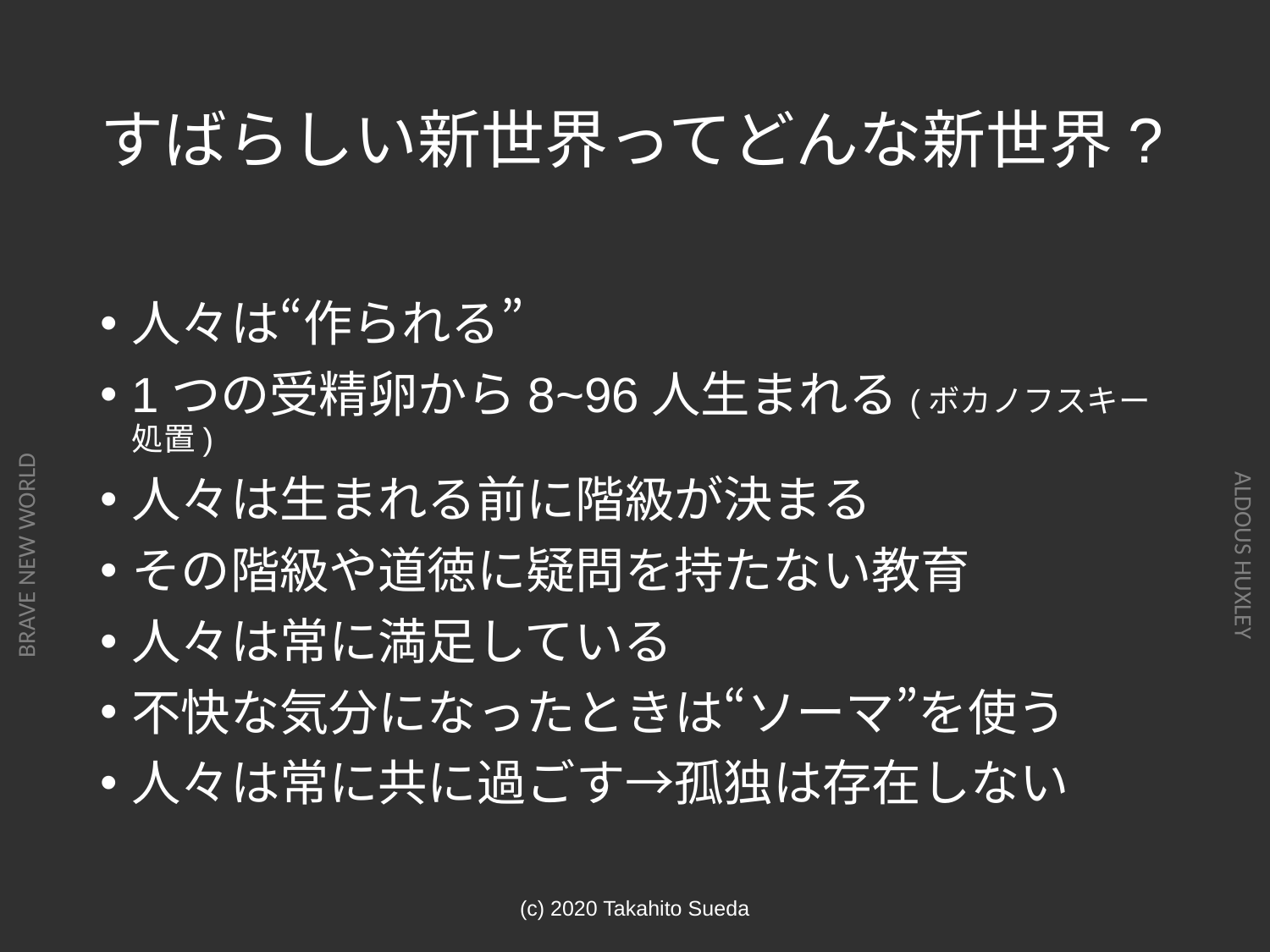

# すばらしい新世界ってどんな新世界?
人々は“作られる”
1つの受精卵から8~96人生まれる(ボカノフスキー処置)
人々は生まれる前に階級が決まる
その階級や道徳に疑問を持たない教育
人々は常に満足している
不快な気分になったときは“ソーマ”を使う
人々は常に共に過ごす→孤独は存在しない
(c) 2020 Takahito Sueda